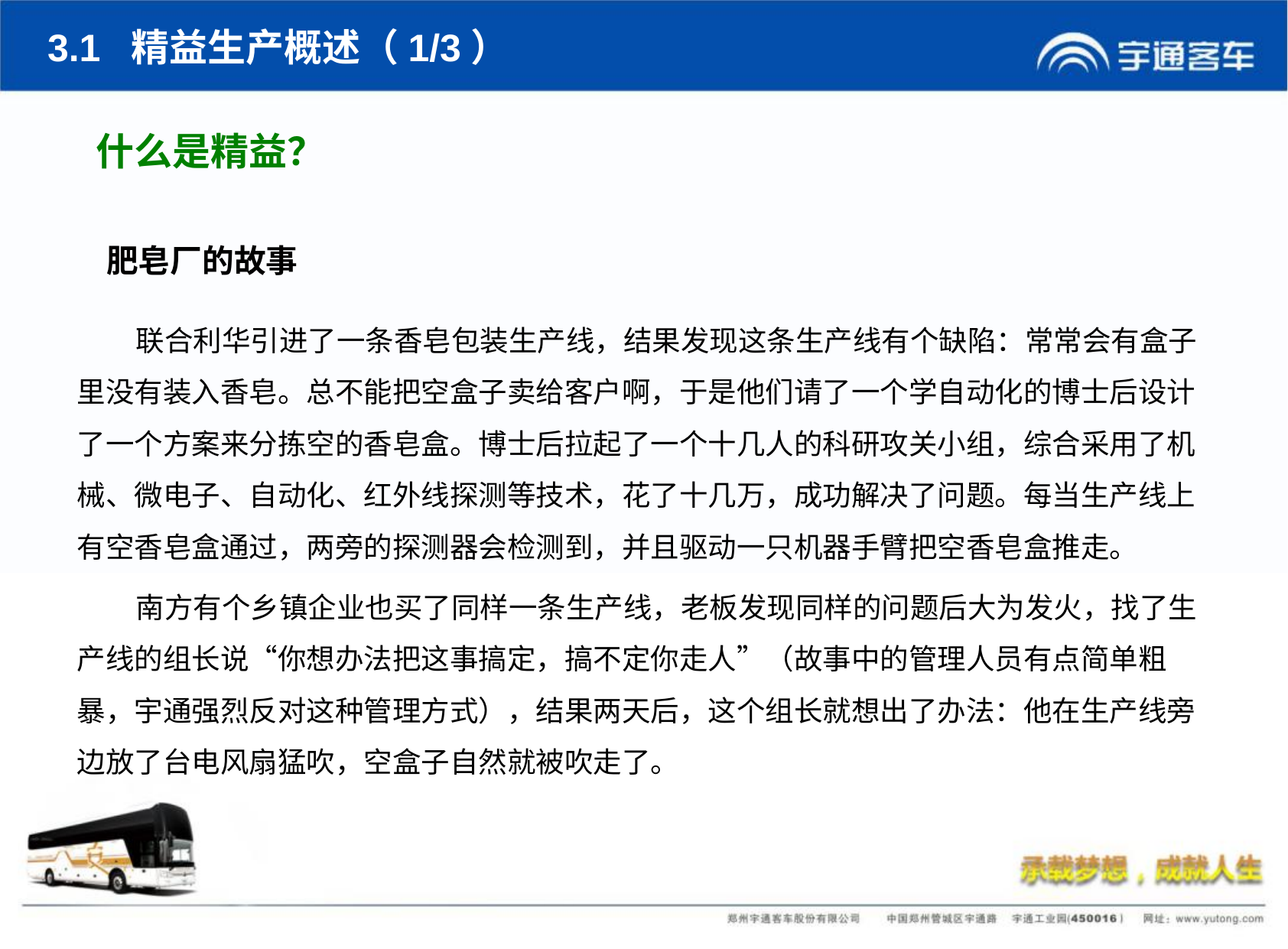

3.1  精益生产概述（1/3）
什么是精益？
肥皂厂的故事
        联合利华引进了一条香皂包装生产线，结果发现这条生产线有个缺陷：常常会有盒子里没有装入香皂。总不能把空盒子卖给客户啊，于是他们请了一个学自动化的博士后设计了一个方案来分拣空的香皂盒。博士后拉起了一个十几人的科研攻关小组，综合采用了机械、微电子、自动化、红外线探测等技术，花了十几万，成功解决了问题。每当生产线上有空香皂盒通过，两旁的探测器会检测到，并且驱动一只机器手臂把空香皂盒推走。
        南方有个乡镇企业也买了同样一条生产线，老板发现同样的问题后大为发火，找了生产线的组长说“你想办法把这事搞定，搞不定你走人”（故事中的管理人员有点简单粗暴，宇通强烈反对这种管理方式），结果两天后，这个组长就想出了办法：他在生产线旁边放了台电风扇猛吹，空盒子自然就被吹走了。